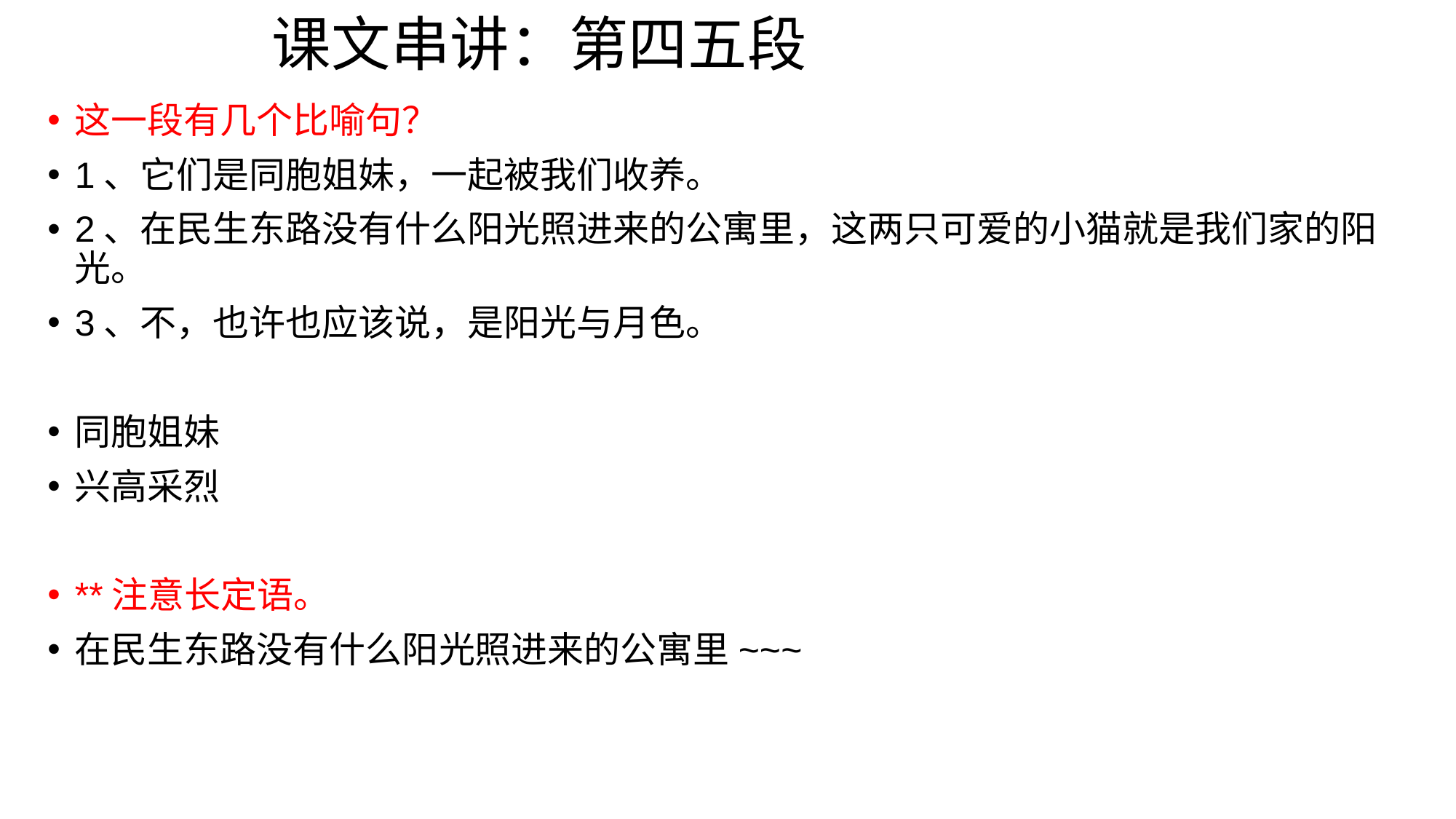

# 课文串讲：第四五段
这一段有几个比喻句？
1、它们是同胞姐妹，一起被我们收养。
2、在民生东路没有什么阳光照进来的公寓里，这两只可爱的小猫就是我们家的阳光。
3、不，也许也应该说，是阳光与月色。

同胞姐妹
兴高采烈

**注意长定语。
在民生东路没有什么阳光照进来的公寓里~~~